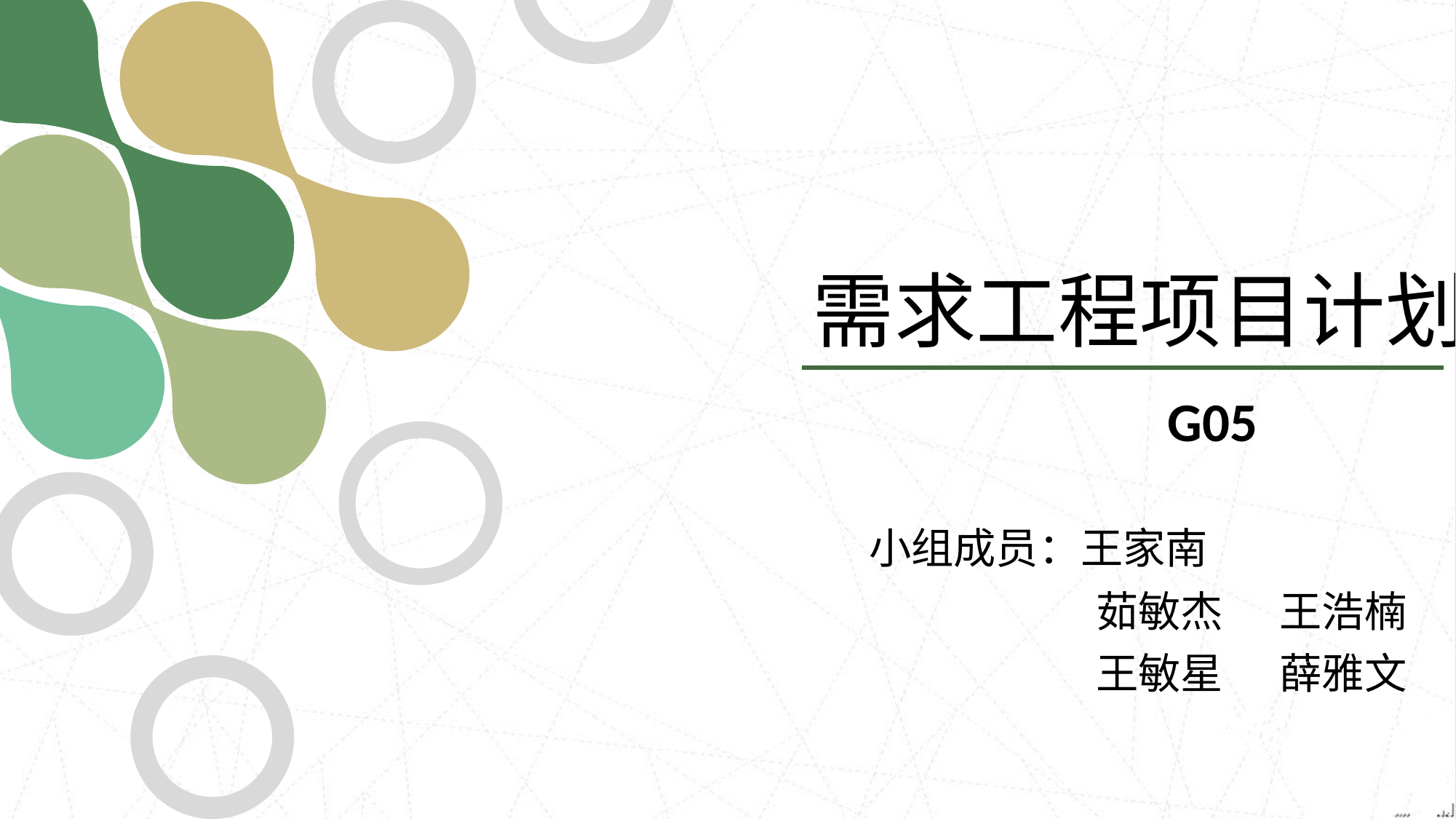

需求工程项目计划
G05

小组成员：王家南
 茹敏杰      王浩楠
 王敏星      薛雅文